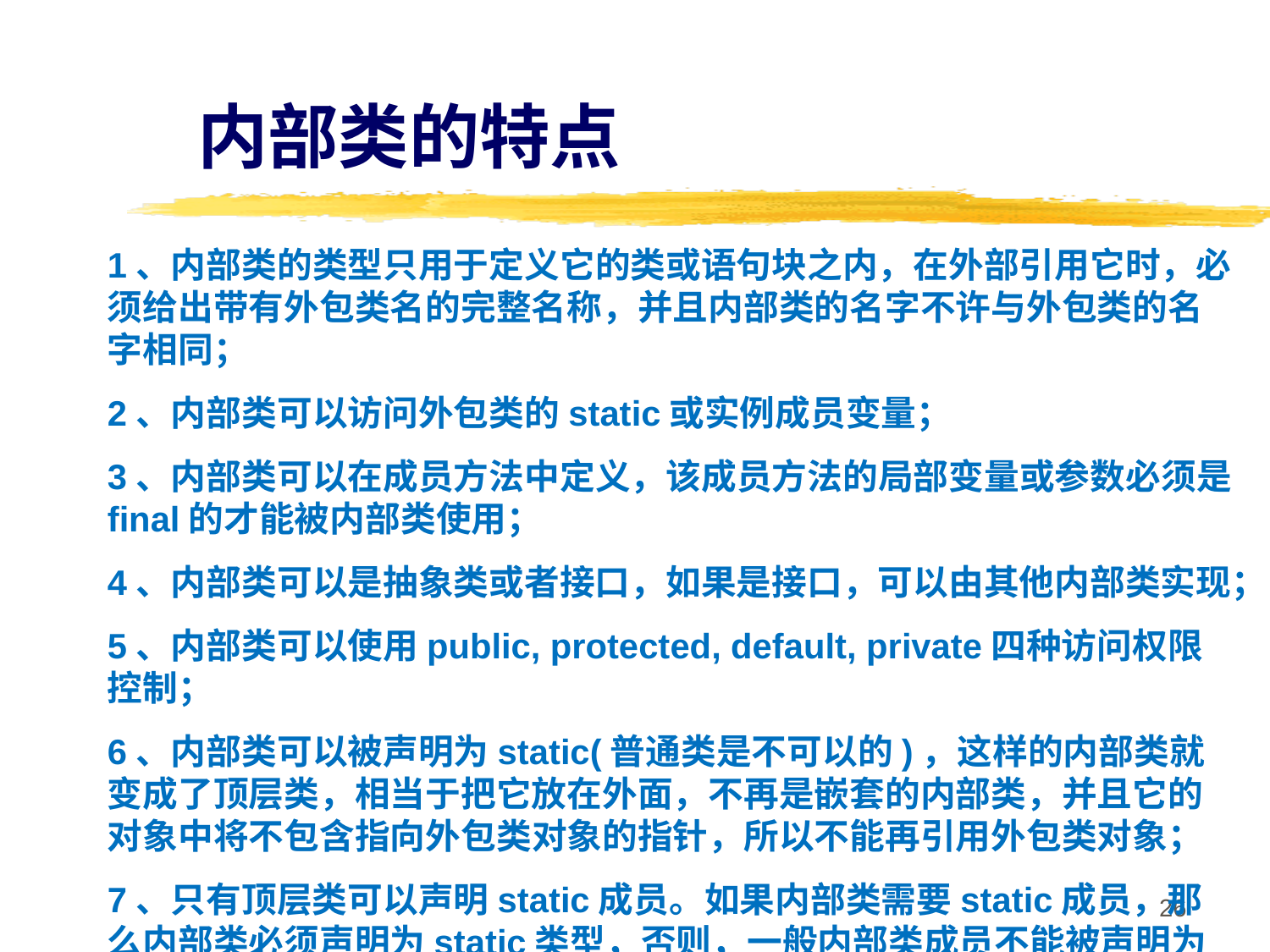

内部类的特点
1、内部类的类型只用于定义它的类或语句块之内，在外部引用它时，必须给出带有外包类名的完整名称，并且内部类的名字不许与外包类的名字相同；
2、内部类可以访问外包类的static或实例成员变量；
3、内部类可以在成员方法中定义，该成员方法的局部变量或参数必须是final的才能被内部类使用；
4、内部类可以是抽象类或者接口，如果是接口，可以由其他内部类实现；
5、内部类可以使用public, protected, default, private四种访问权限控制；
6、内部类可以被声明为static(普通类是不可以的)，这样的内部类就变成了顶层类，相当于把它放在外面，不再是嵌套的内部类，并且它的对象中将不包含指向外包类对象的指针，所以不能再引用外包类对象；
7、只有顶层类可以声明static成员。如果内部类需要static成员，那么内部类必须声明为static类型，否则，一般内部类成员不能被声明为static。
26